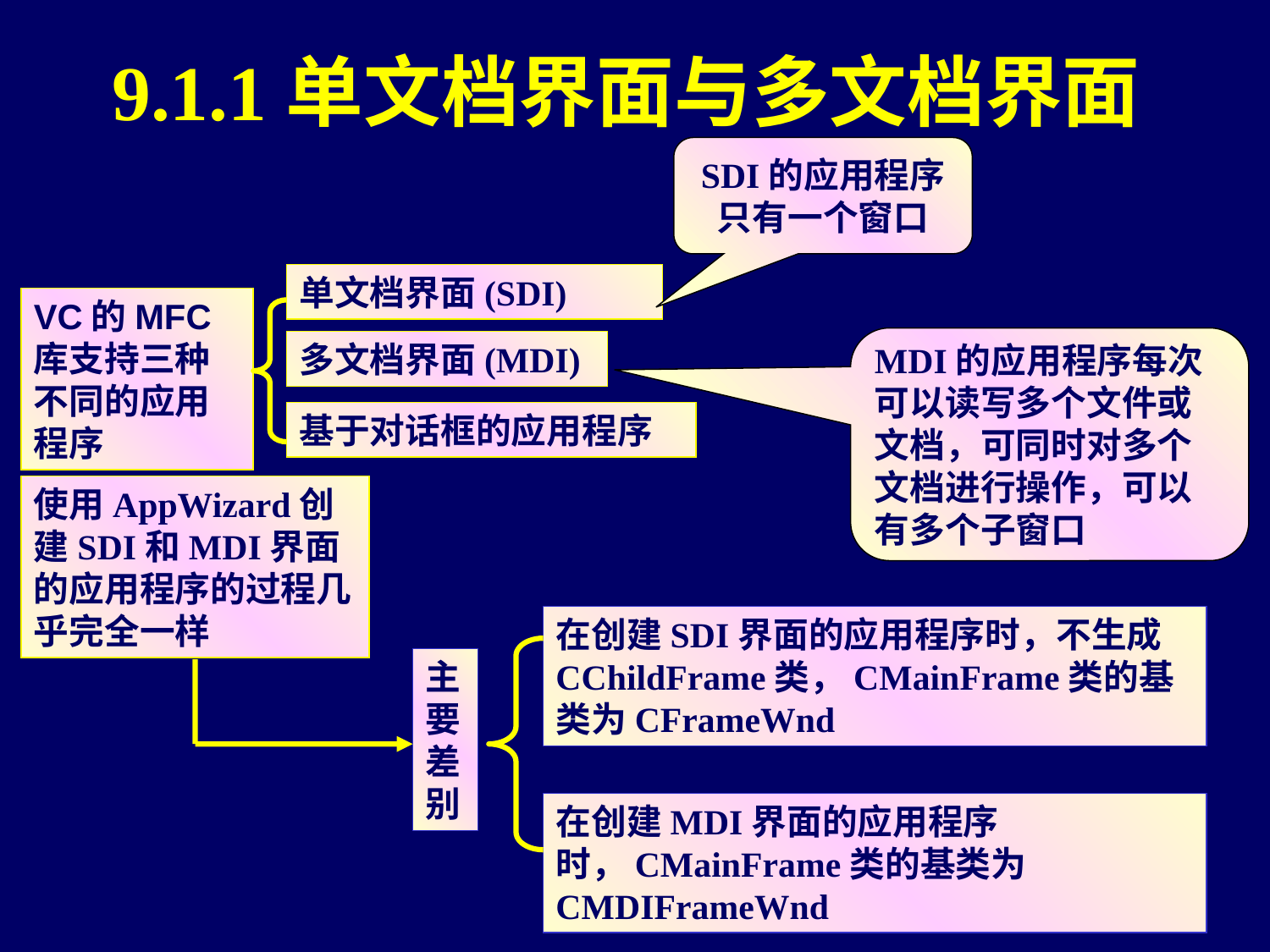

# 9.1.1单文档界面与多文档界面
SDI的应用程序
只有一个窗口
单文档界面(SDI)
多文档界面(MDI)
基于对话框的应用程序
VC的MFC库支持三种不同的应用程序

MDI的应用程序每次
可以读写多个文件或
文档，可同时对多个
文档进行操作，可以
有多个子窗口
使用AppWizard创建SDI和MDI界面的应用程序的过程几乎完全一样

在创建SDI界面的应用程序时，不生成CChildFrame类，CMainFrame类的基类为CFrameWnd

主要差别
在创建MDI界面的应用程序时，CMainFrame类的基类为CMDIFrameWnd
3